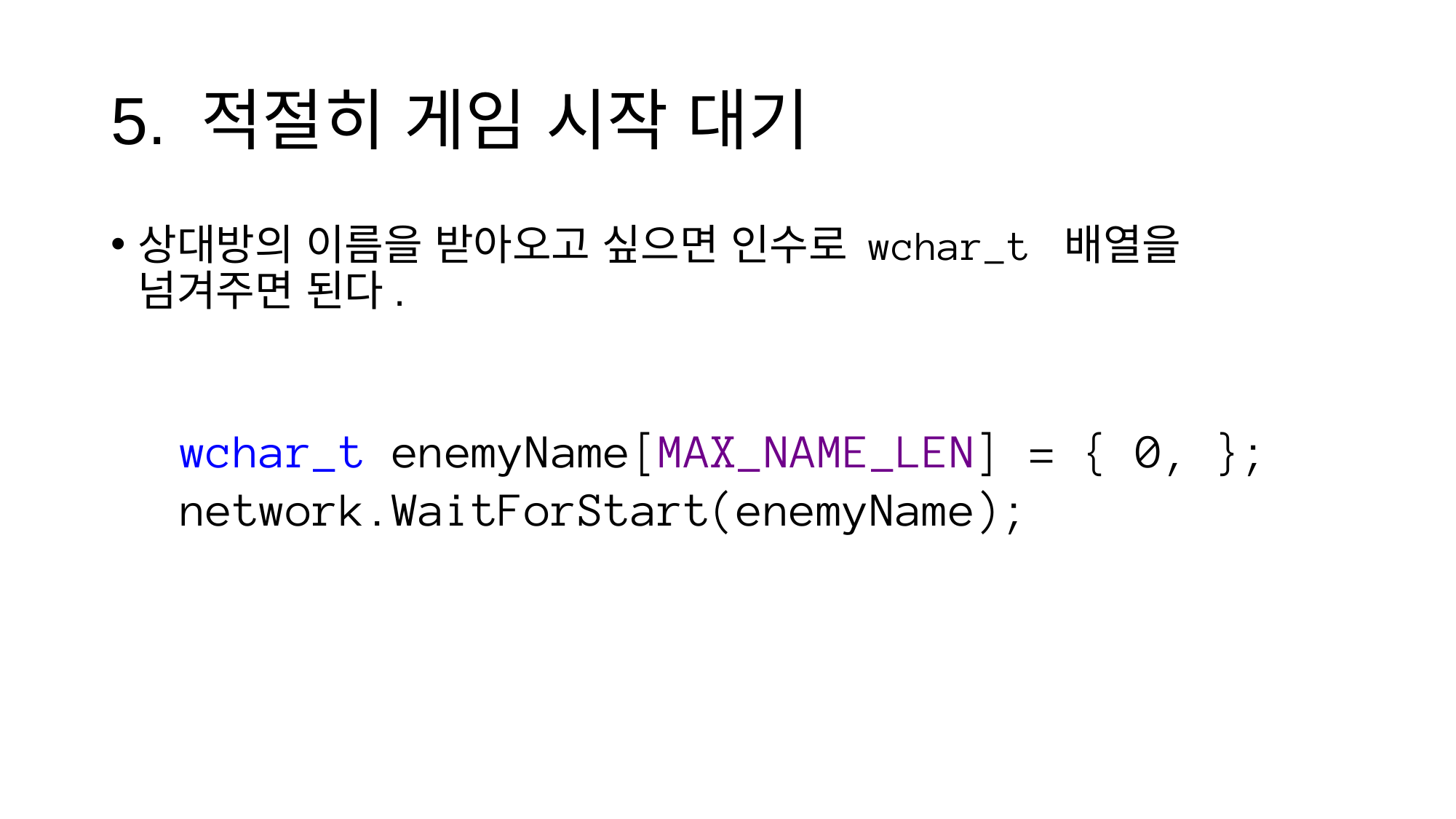

# 5. 적절히 게임 시작 대기
상대방의 이름을 받아오고 싶으면 인수로 wchar_t 배열을 넘겨주면 된다.
wchar_t enemyName[MAX_NAME_LEN] = { 0, };
network.WaitForStart(enemyName);